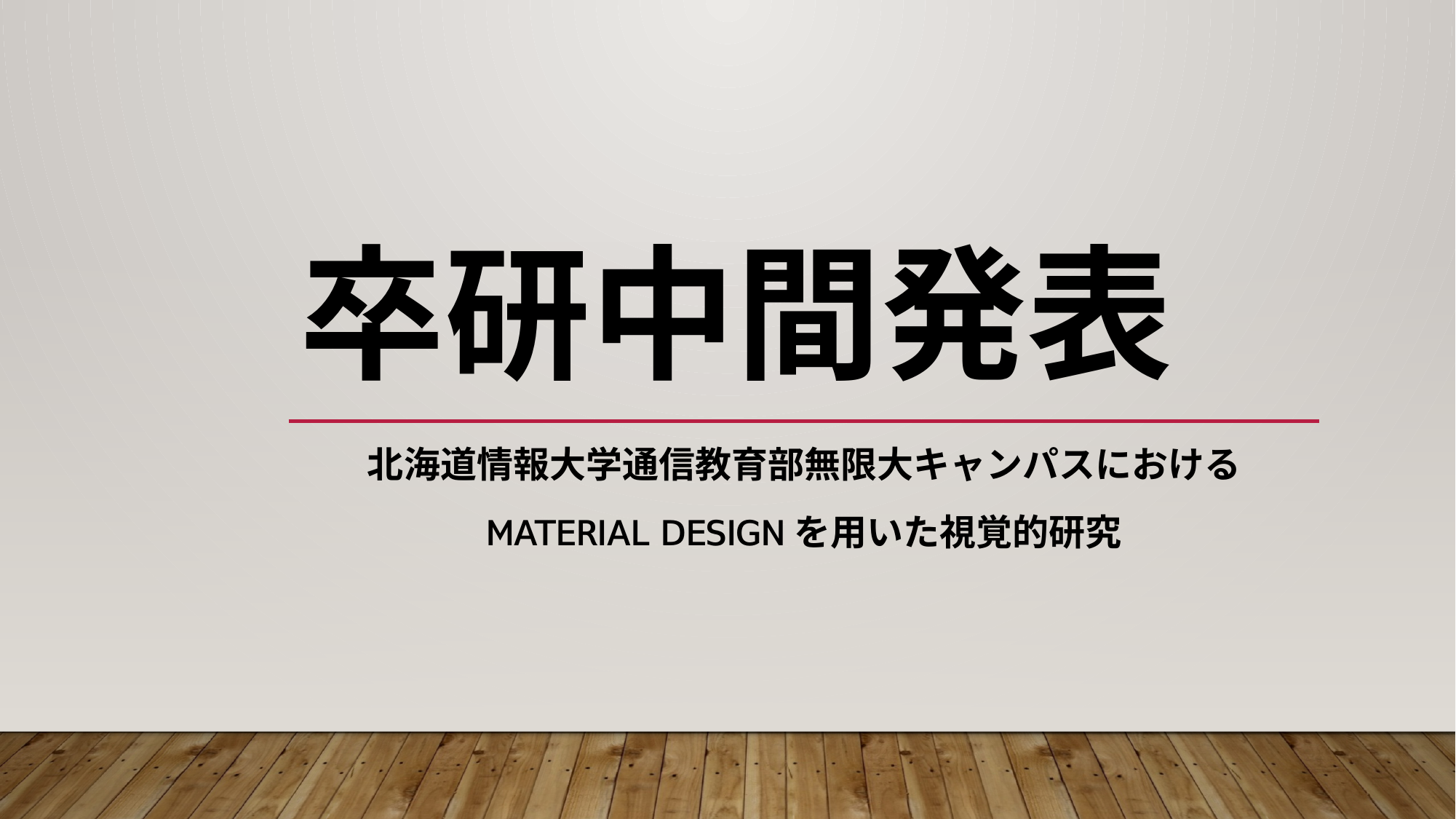

# 卒研中間発表
北海道情報大学通信教育部無限大キャンパスにおける
Material Designを用いた視覚的研究